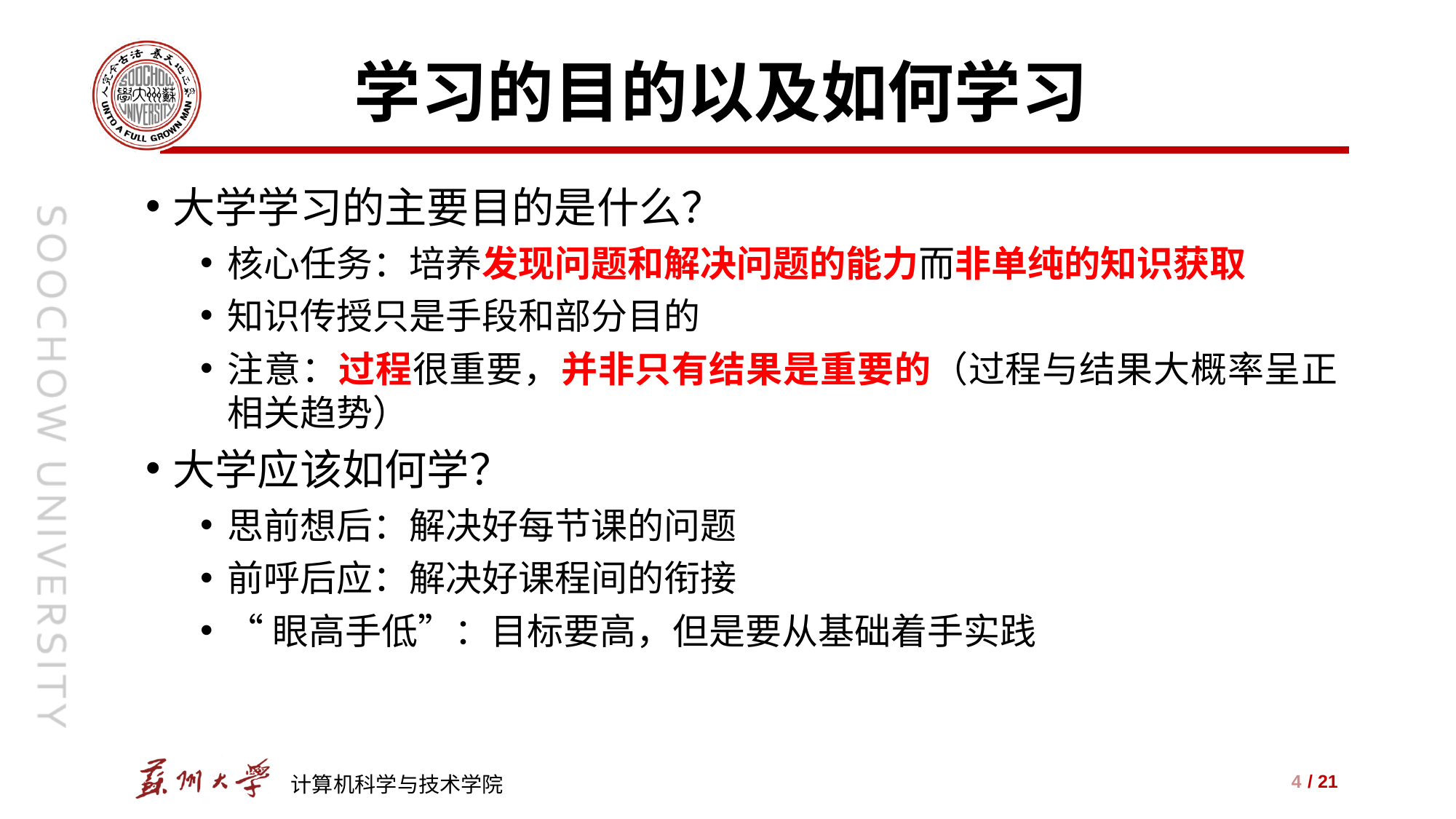

# 学习的目的以及如何学习
大学学习的主要目的是什么？
核心任务：培养发现问题和解决问题的能力而非单纯的知识获取
知识传授只是手段和部分目的
注意：过程很重要，并非只有结果是重要的（过程与结果大概率呈正相关趋势）
大学应该如何学？
思前想后：解决好每节课的问题
前呼后应：解决好课程间的衔接
“眼高手低”：目标要高，但是要从基础着手实践
4